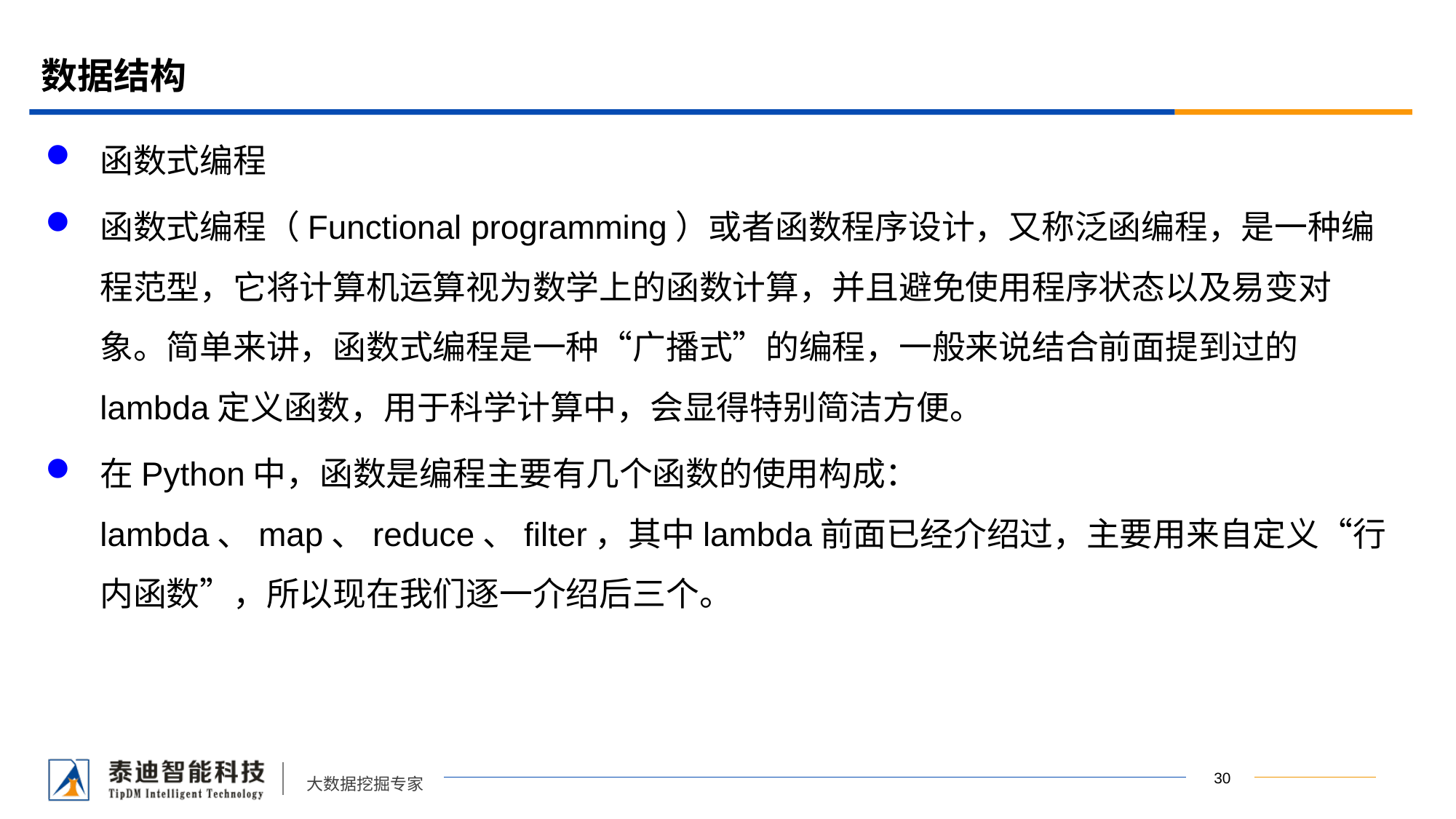

# 数据结构
函数式编程
函数式编程（Functional programming）或者函数程序设计，又称泛函编程，是一种编程范型，它将计算机运算视为数学上的函数计算，并且避免使用程序状态以及易变对象。简单来讲，函数式编程是一种“广播式”的编程，一般来说结合前面提到过的lambda定义函数，用于科学计算中，会显得特别简洁方便。
在Python中，函数是编程主要有几个函数的使用构成：lambda、map、reduce、filter，其中lambda前面已经介绍过，主要用来自定义“行内函数”，所以现在我们逐一介绍后三个。